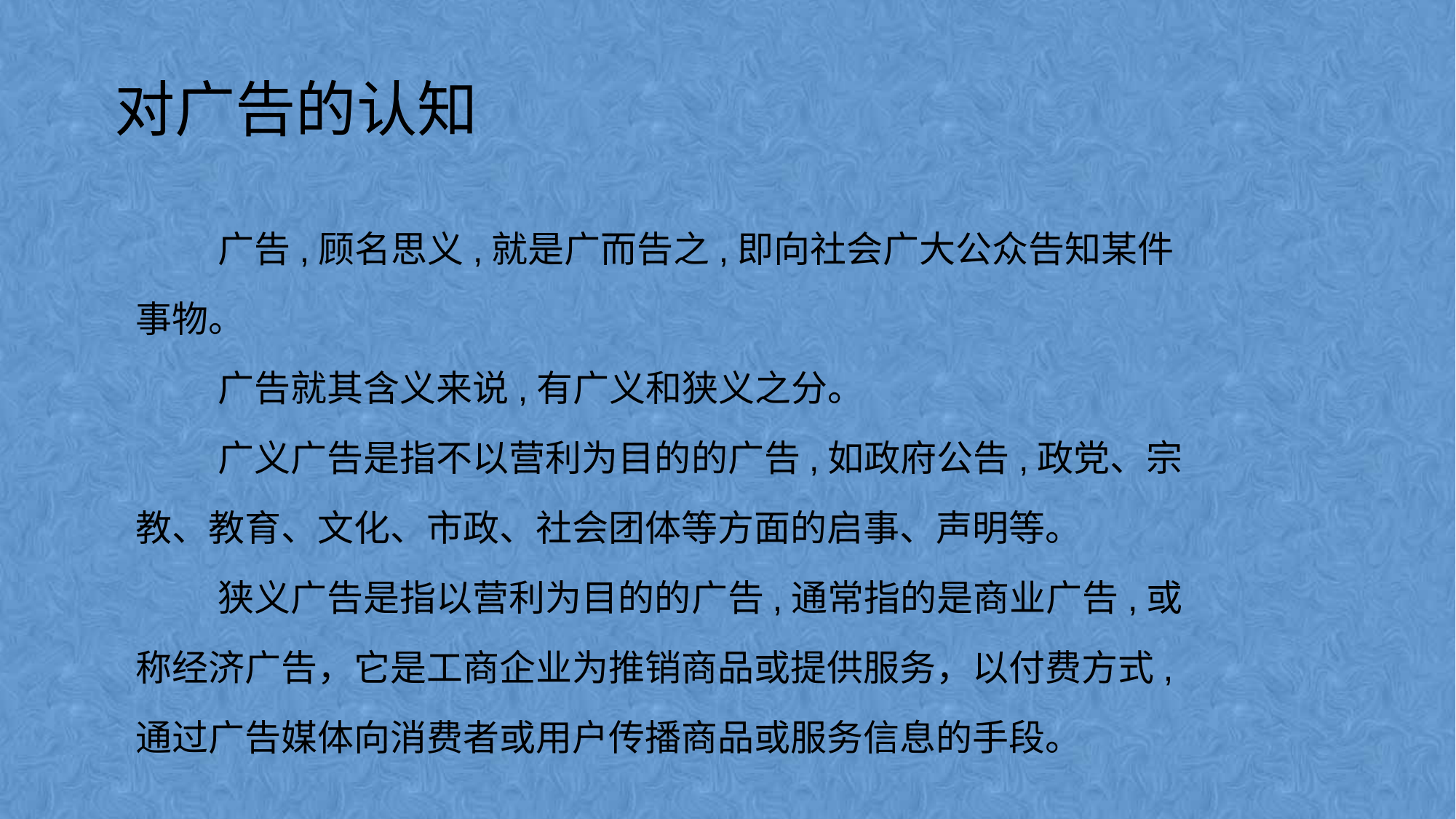

对广告的认知
         广告,顾名思义,就是广而告之,即向社会广大公众告知某件事物。
         广告就其含义来说,有广义和狭义之分。
         广义广告是指不以营利为目的的广告,如政府公告,政党、宗教、教育、文化、市政、社会团体等方面的启事、声明等。
         狭义广告是指以营利为目的的广告,通常指的是商业广告,或称经济广告，它是工商企业为推销商品或提供服务，以付费方式,通过广告媒体向消费者或用户传播商品或服务信息的手段。